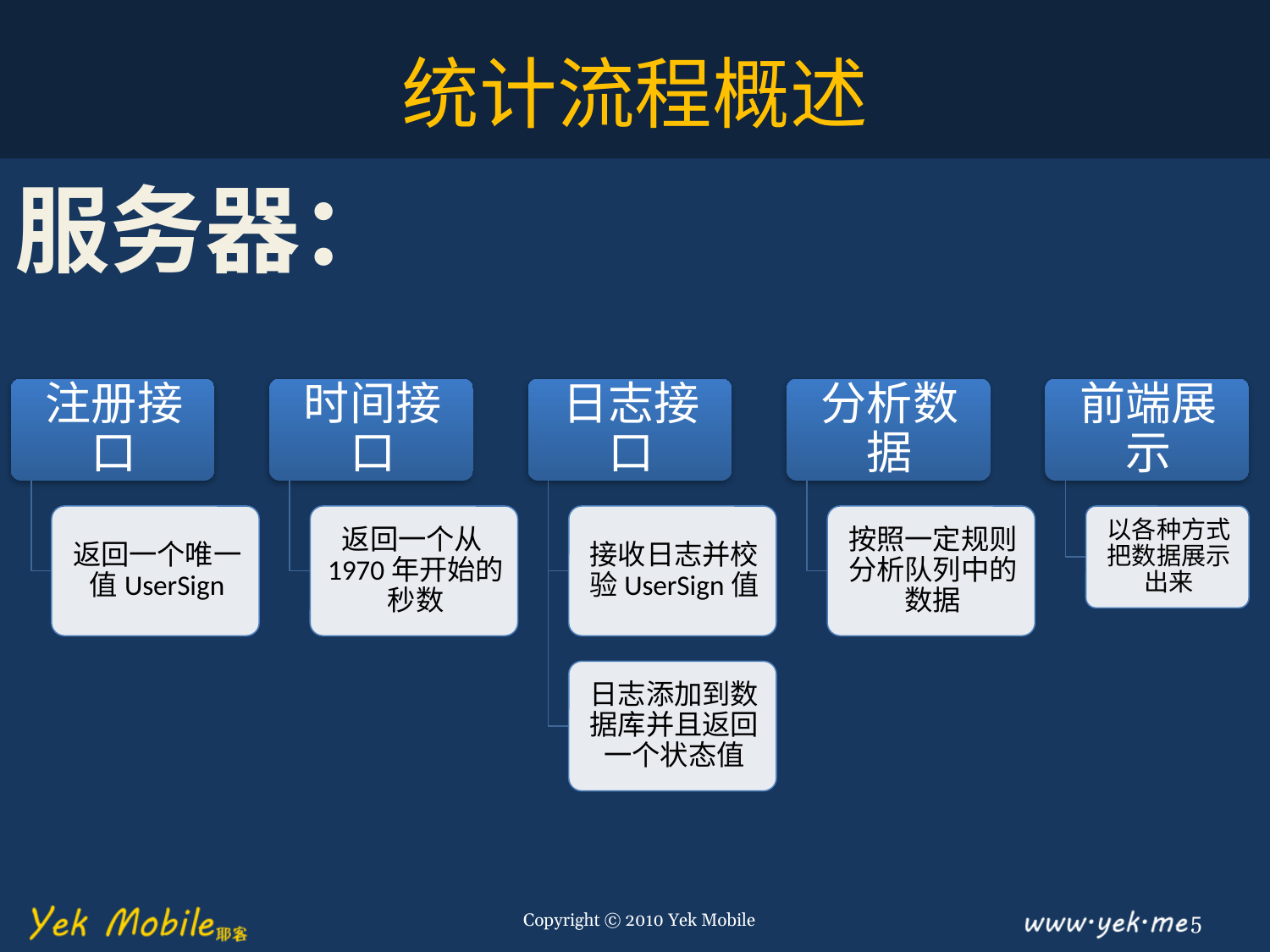

# 统计流程概述
服务器：
注册接口
返回一个唯一值UserSign
时间接口
返回一个从1970年开始的秒数
日志接口
接收日志并校验UserSign值
日志添加到数据库并且返回一个状态值
分析数据
按照一定规则分析队列中的数据
前端展示
以各种方式把数据展示出来